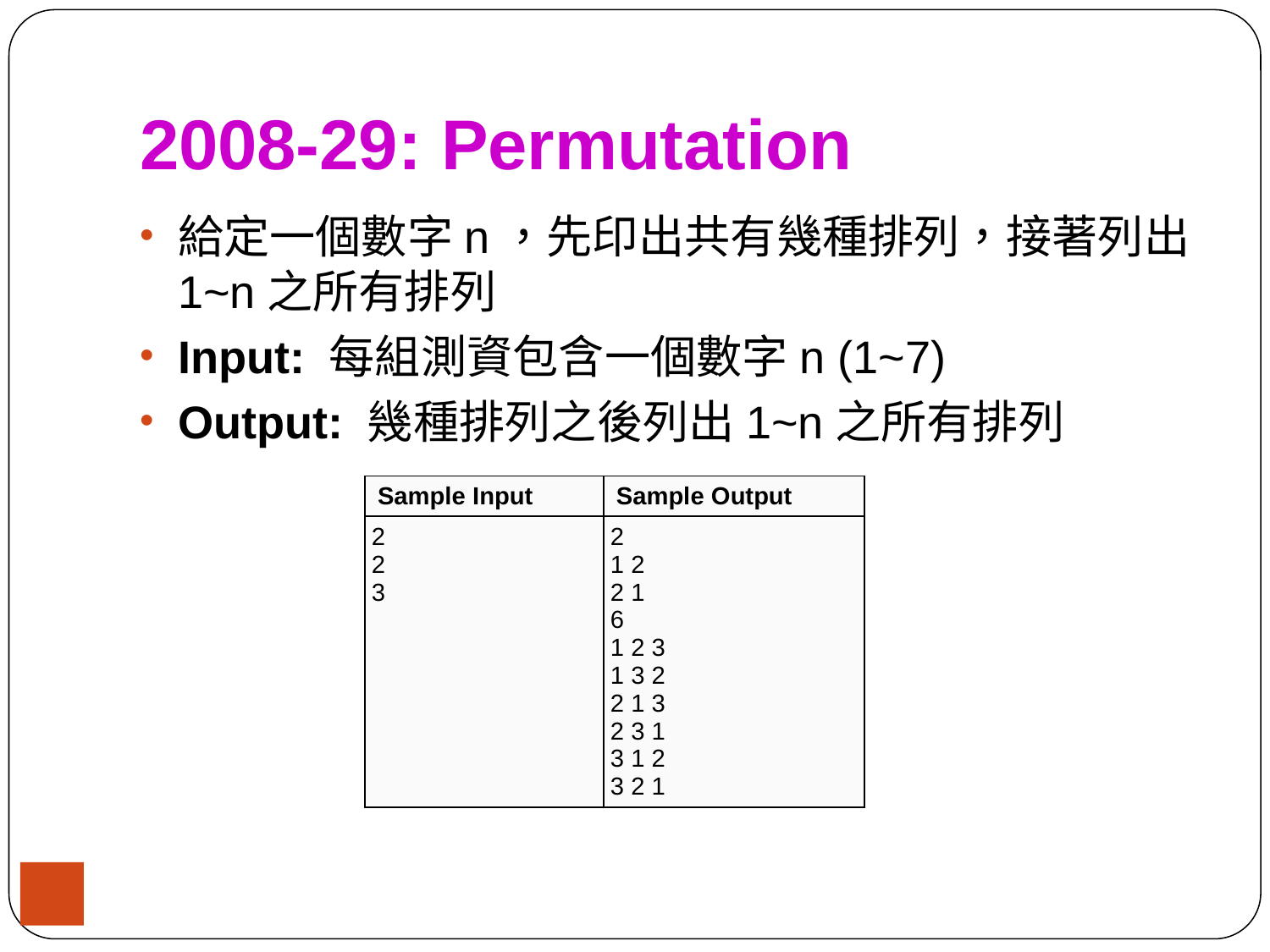

# 2008-29: Permutation
給定一個數字n，先印出共有幾種排列，接著列出1~n之所有排列
Input: 每組測資包含一個數字n (1~7)
Output: 幾種排列之後列出1~n之所有排列
| Sample Input | Sample Output |
| --- | --- |
| 2 2 3 | 2 1 2 2 1 6 1 2 3 1 3 2 2 1 3 2 3 1 3 1 2 3 2 1 |